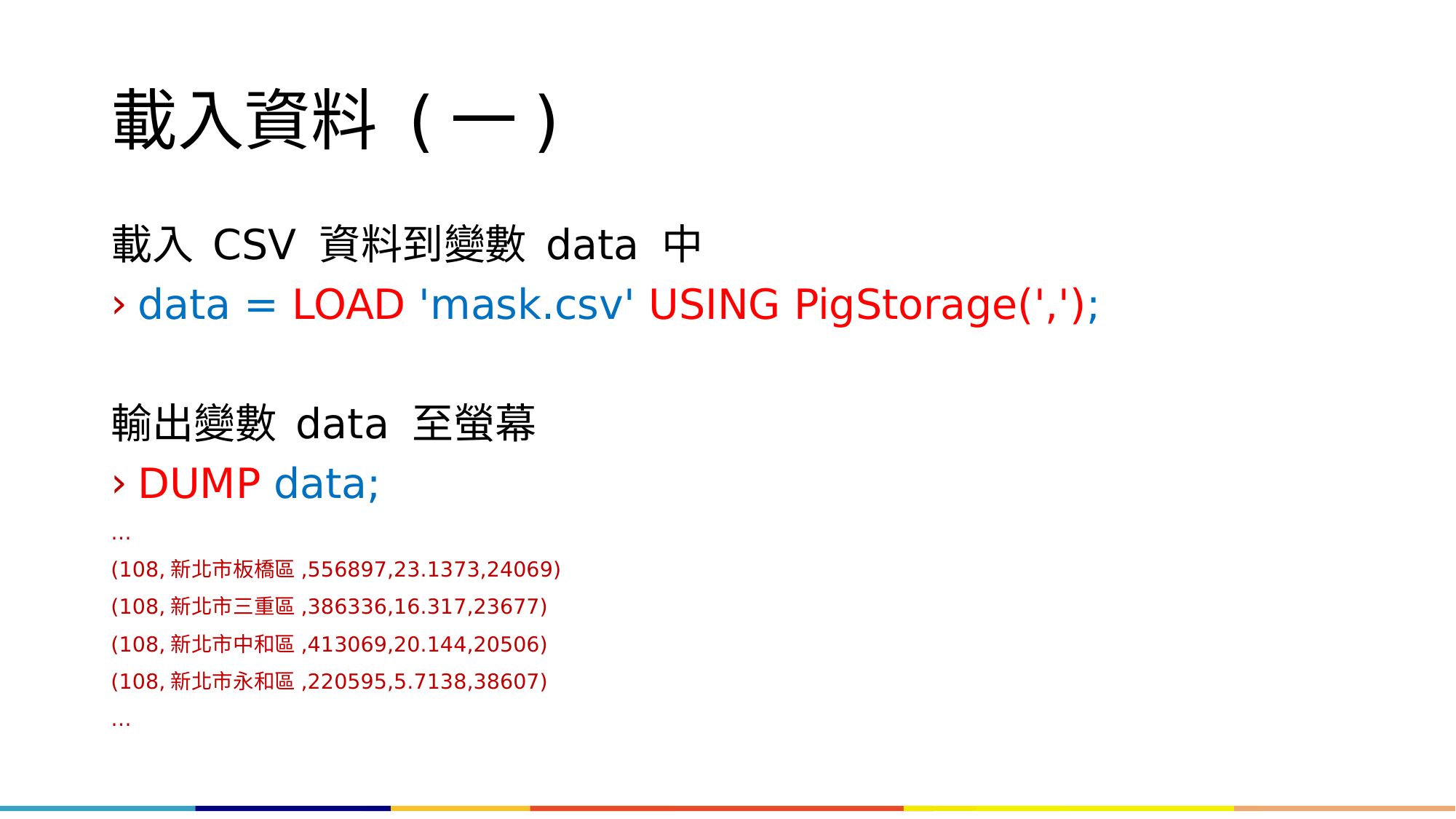

# 載入資料 (一)
載入 CSV 資料到變數 data 中
data = LOAD 'mask.csv' USING PigStorage(',');

輸出變數 data 至螢幕
DUMP data;
…
(108,新北市板橋區,556897,23.1373,24069)
(108,新北市三重區,386336,16.317,23677)
(108,新北市中和區,413069,20.144,20506)
(108,新北市永和區,220595,5.7138,38607)
…